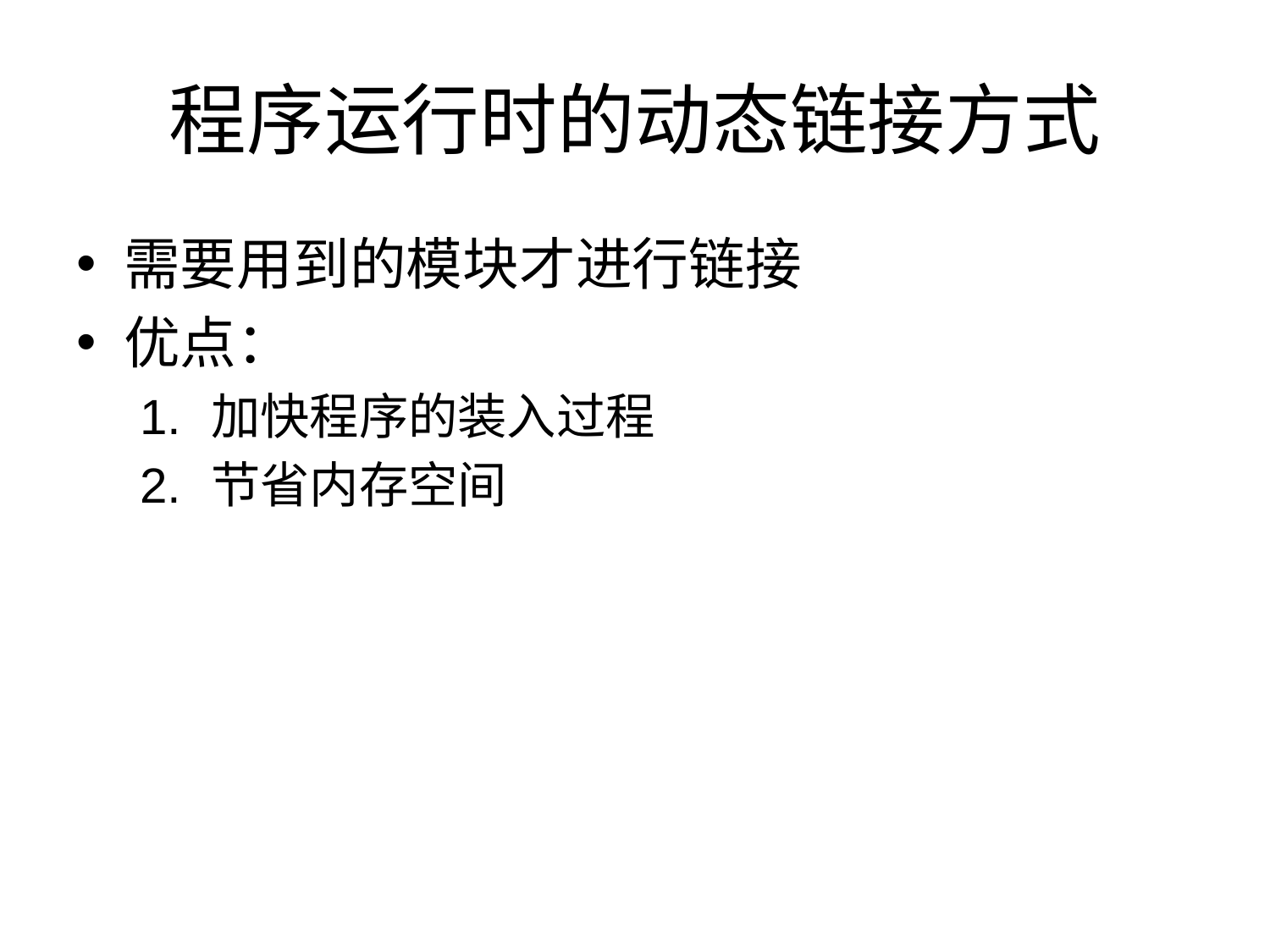

# 程序运行时的动态链接方式
需要用到的模块才进行链接
优点：
加快程序的装入过程
节省内存空间